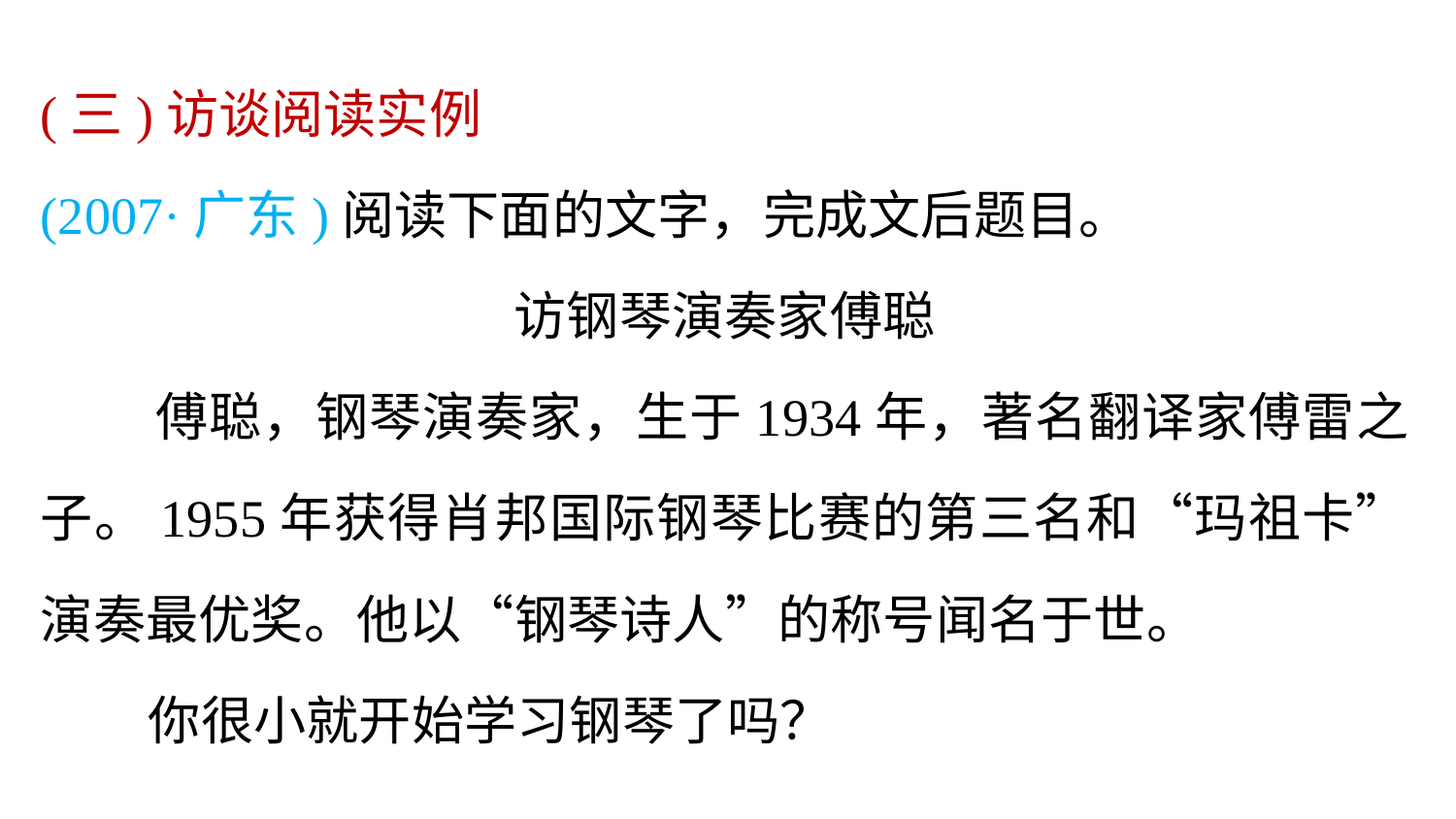

(三)访谈阅读实例
(2007·广东)阅读下面的文字，完成文后题目。
访钢琴演奏家傅聪
        傅聪，钢琴演奏家，生于1934年，著名翻译家傅雷之子。1955年获得肖邦国际钢琴比赛的第三名和“玛祖卡”演奏最优奖。他以“钢琴诗人”的称号闻名于世。
        你很小就开始学习钢琴了吗？